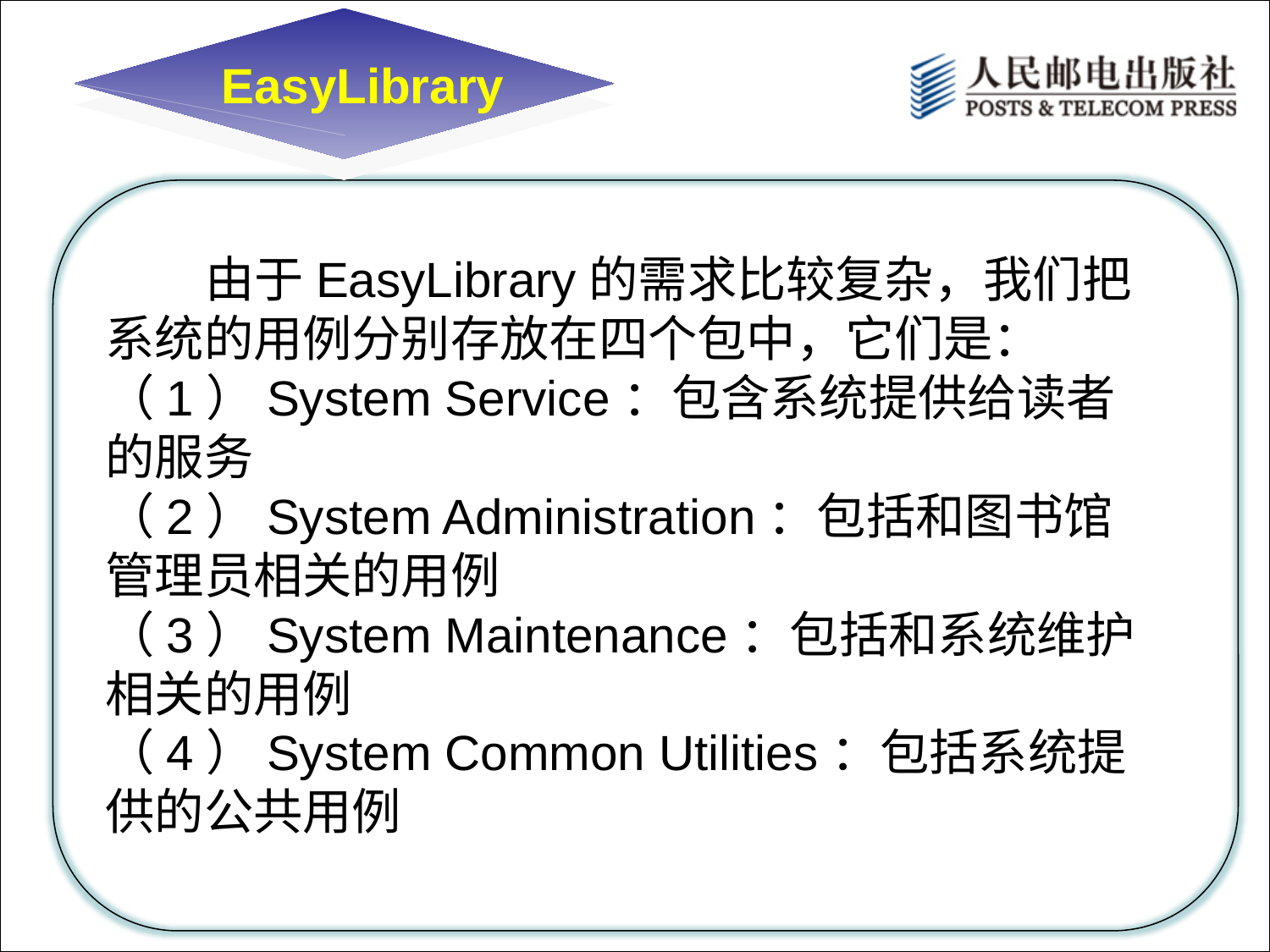

EasyLibrary

        由于EasyLibrary的需求比较复杂，我们把系统的用例分别存放在四个包中，它们是：
（1）System Service：包含系统提供给读者的服务
（2）System Administration：包括和图书馆管理员相关的用例
（3）System Maintenance：包括和系统维护相关的用例
（4）System Common Utilities：包括系统提供的公共用例